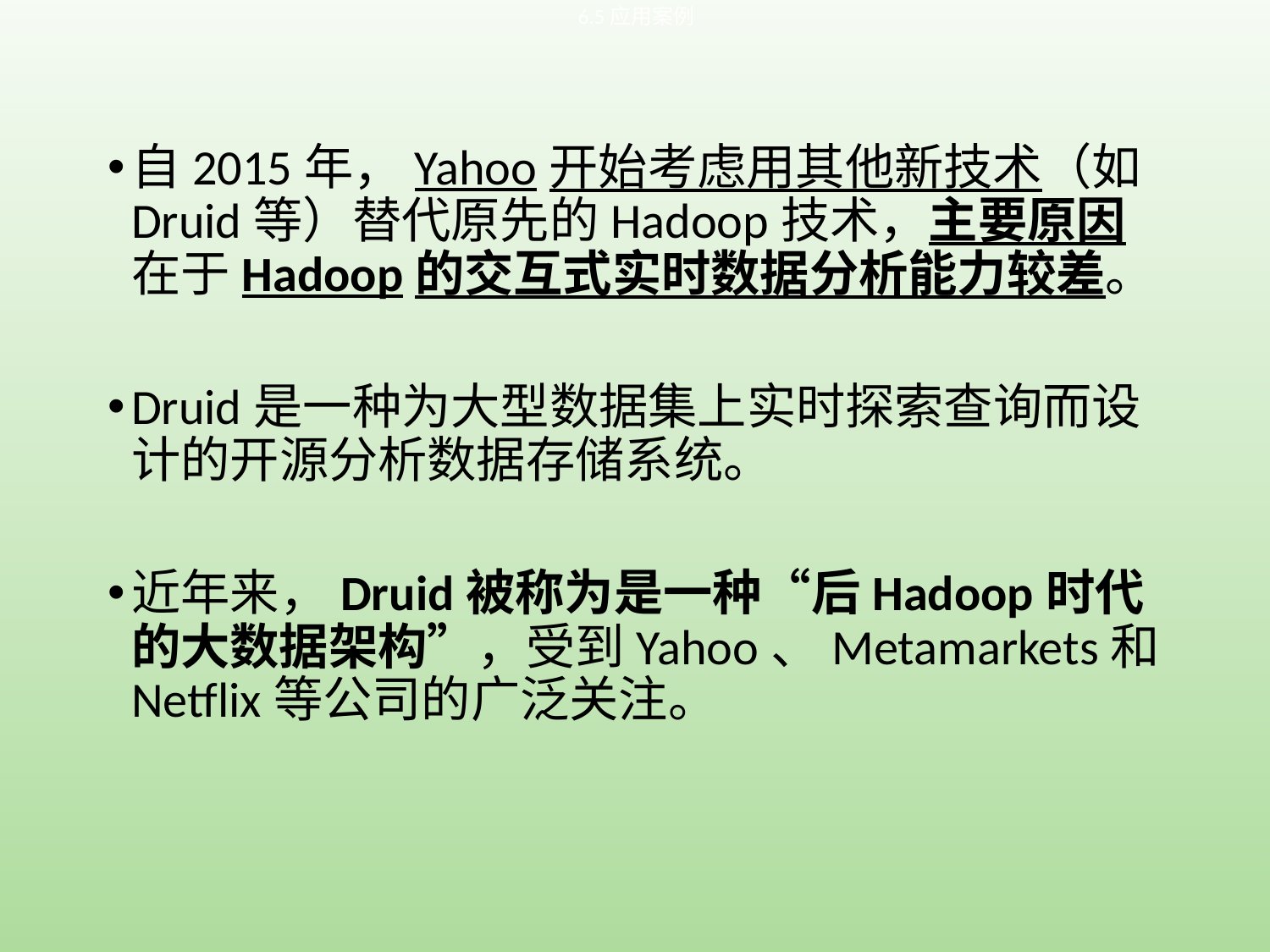

6.5应用案例
自2015年，Yahoo开始考虑用其他新技术（如Druid等）替代原先的Hadoop技术，主要原因在于Hadoop的交互式实时数据分析能力较差。

Druid是一种为大型数据集上实时探索查询而设计的开源分析数据存储系统。

近年来，Druid被称为是一种“后Hadoop时代的大数据架构”，受到Yahoo、Metamarkets和Netflix等公司的广泛关注。